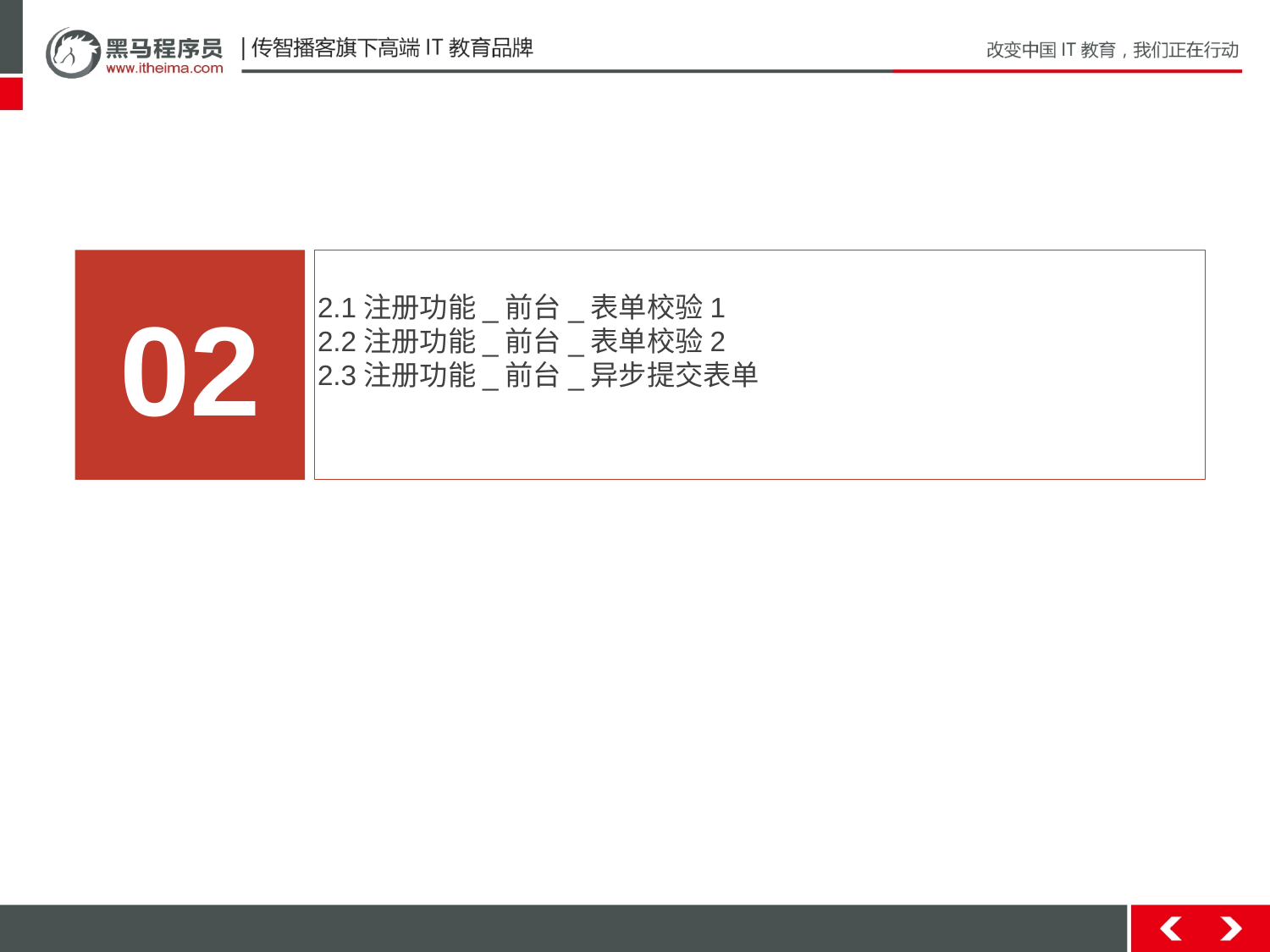

02

2.1注册功能_前台_表单校验1
2.2注册功能_前台_表单校验2
2.3注册功能_前台_异步提交表单